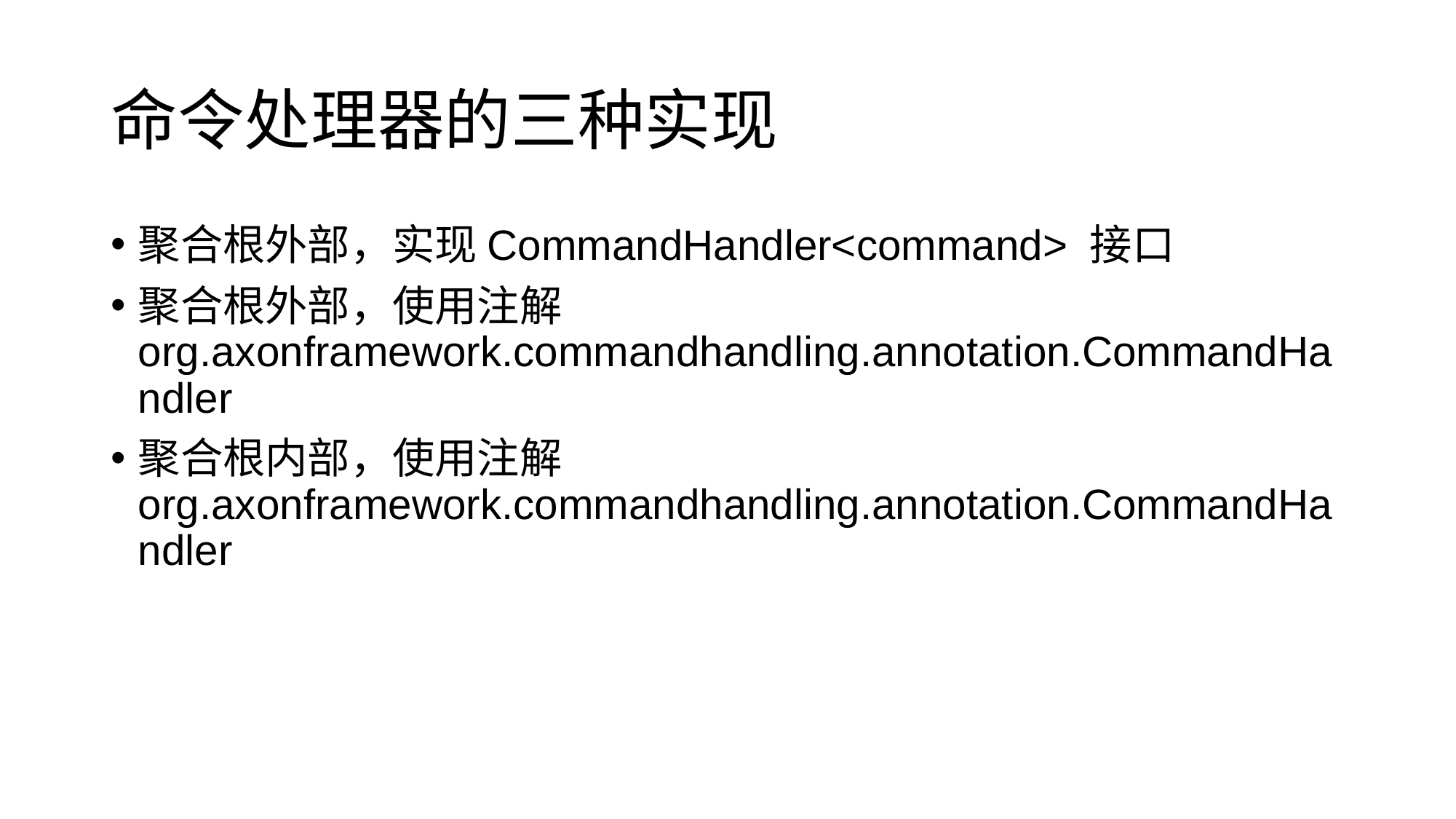

# 命令处理器的三种实现
聚合根外部，实现CommandHandler<command> 接口
聚合根外部，使用注解 org.axonframework.commandhandling.annotation.CommandHandler
聚合根内部，使用注解org.axonframework.commandhandling.annotation.CommandHandler